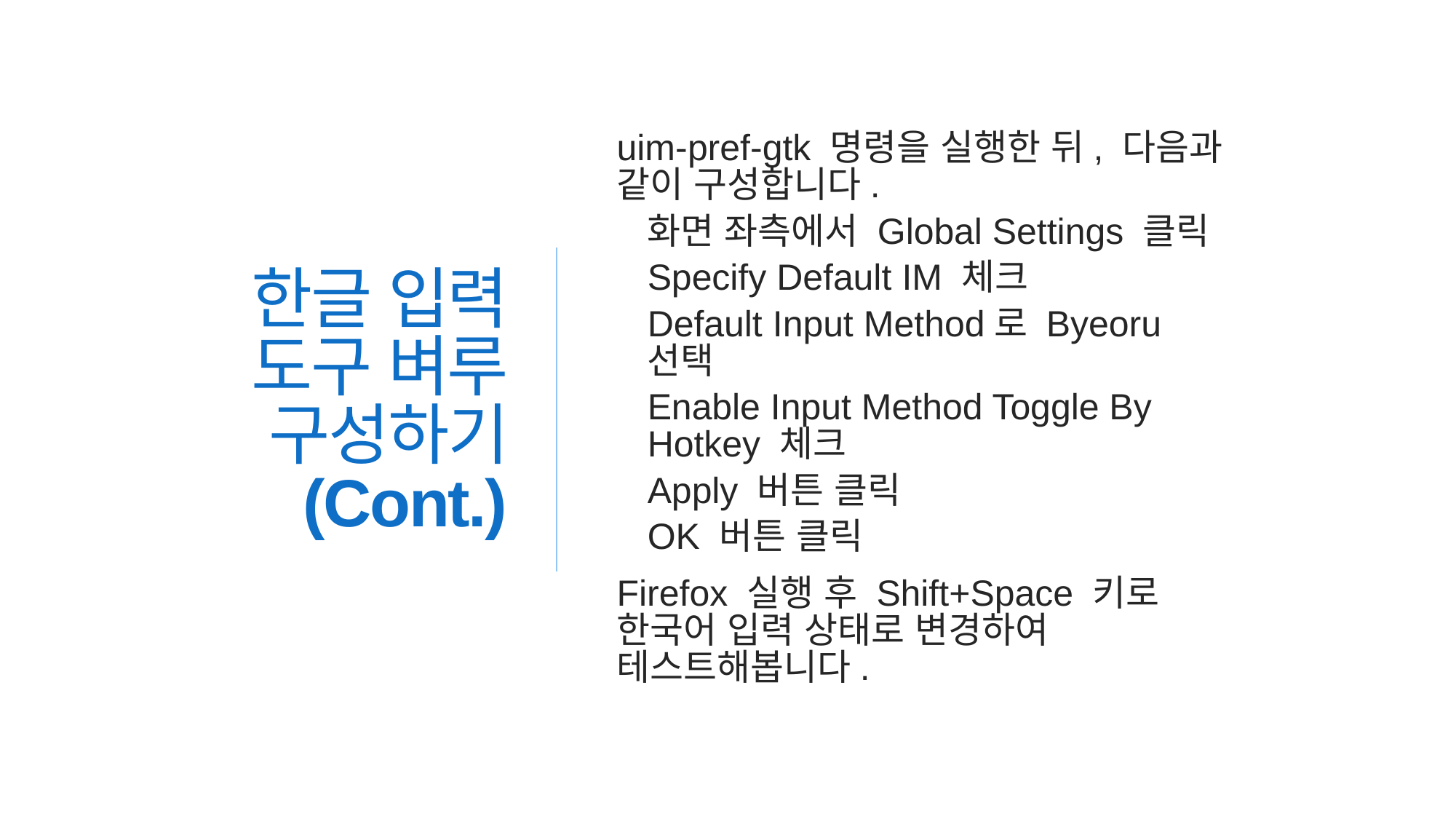

# 한글 입력 도구 벼루 구성하기 (Cont.)
uim-pref-gtk 명령을 실행한 뒤, 다음과 같이 구성합니다.
화면 좌측에서 Global Settings 클릭
Specify Default IM 체크
Default Input Method로 Byeoru 선택
Enable Input Method Toggle By Hotkey 체크
Apply 버튼 클릭
OK 버튼 클릭
Firefox 실행 후 Shift+Space 키로 한국어 입력 상태로 변경하여 테스트해봅니다.